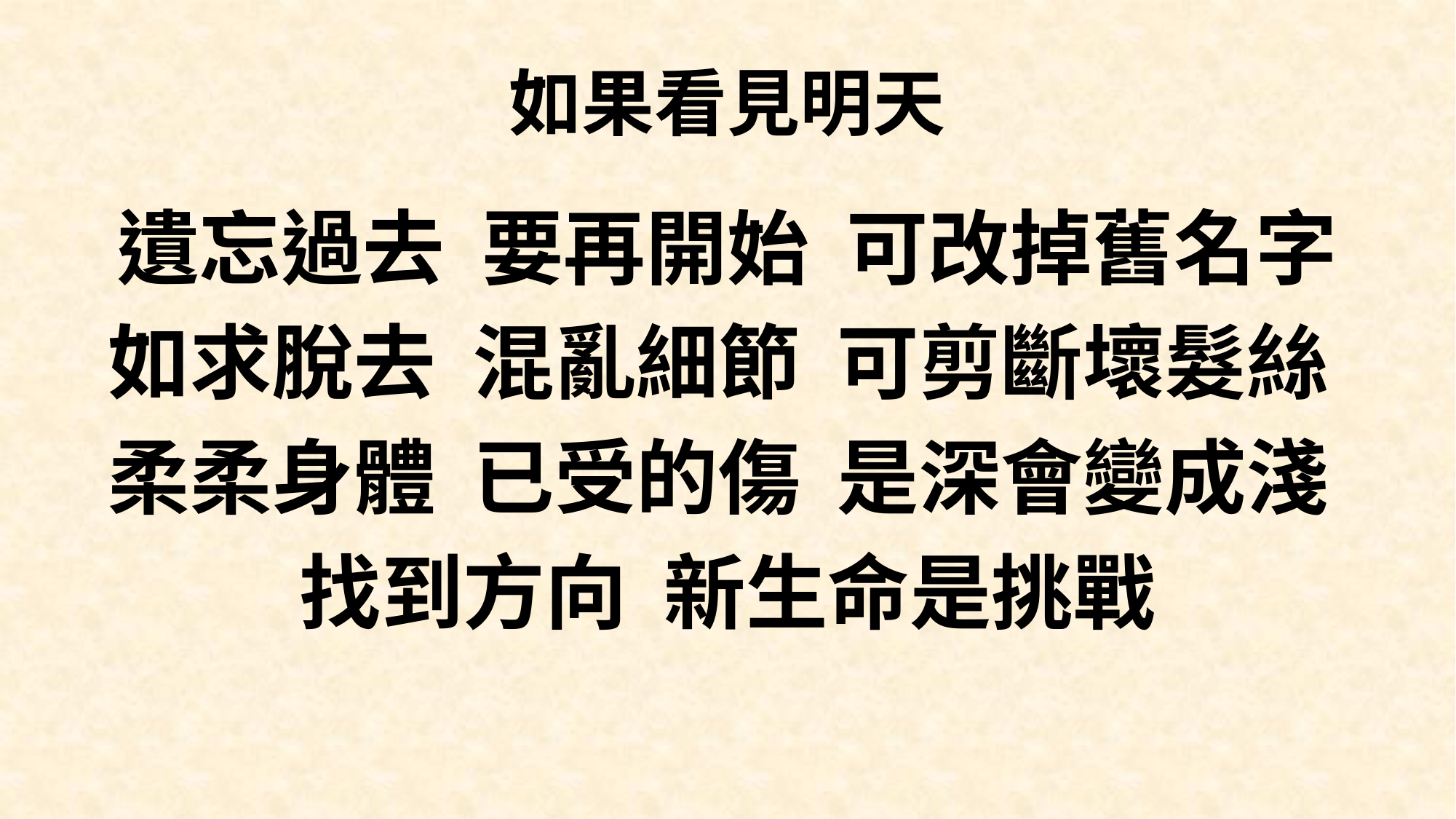

# 如果看見明天
遺忘過去  要再開始  可改掉舊名字
如求脫去  混亂細節  可剪斷壞髮絲
柔柔身體  已受的傷  是深會變成淺
找到方向  新生命是挑戰